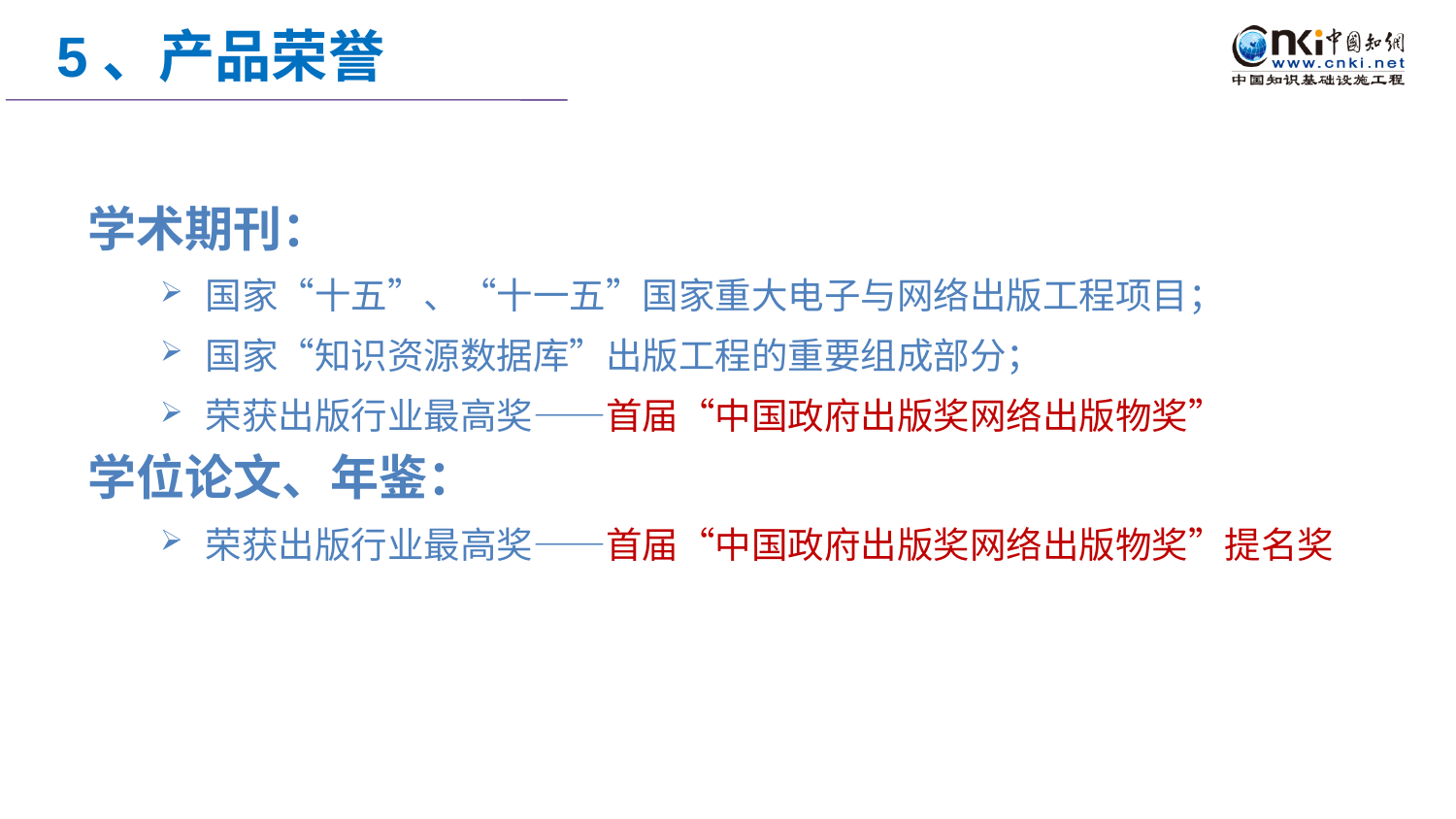

5、产品荣誉
学术期刊：
国家“十五”、“十一五”国家重大电子与网络出版工程项目；
国家“知识资源数据库”出版工程的重要组成部分；
荣获出版行业最高奖——首届“中国政府出版奖网络出版物奖”
学位论文、年鉴：
荣获出版行业最高奖——首届“中国政府出版奖网络出版物奖”提名奖